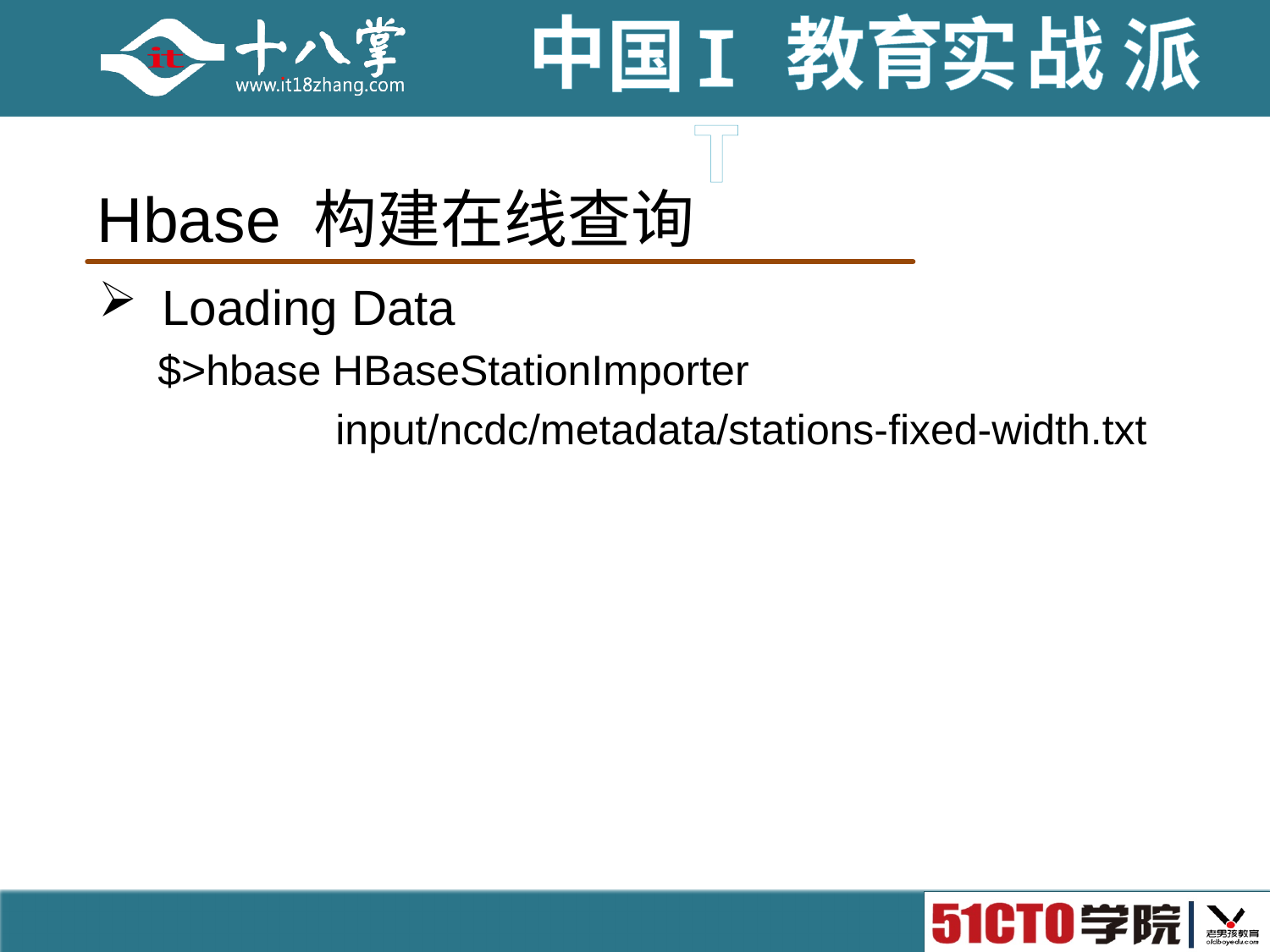

# Hbase 构建在线查询
Loading Data
     $>hbase HBaseStationImporter
                    input/ncdc/metadata/stations-fixed-width.txt